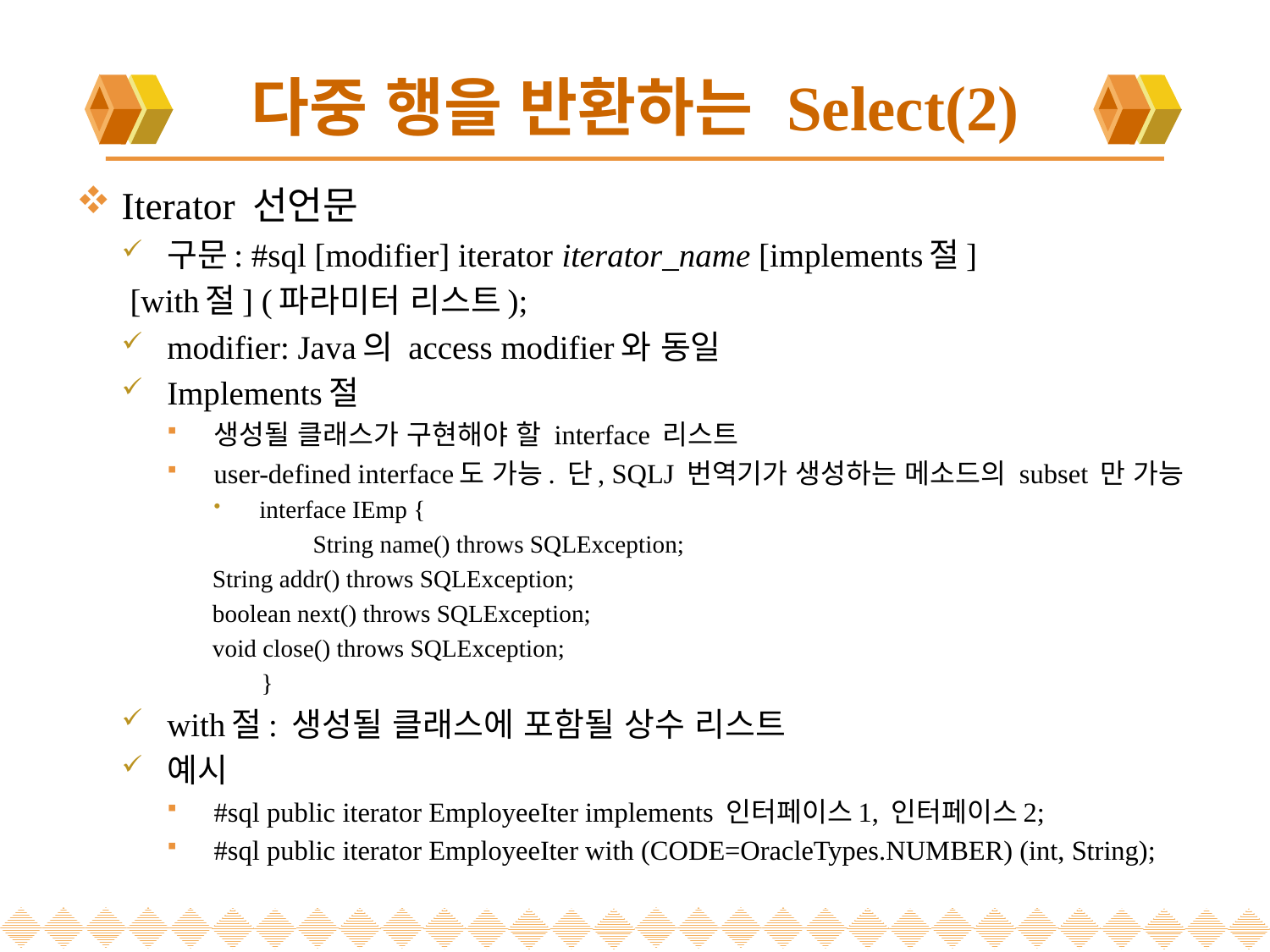

# 다중 행을 반환하는 Select(2)
Iterator 선언문
구문: #sql [modifier] iterator iterator_name [implements절]
			 [with절] (파라미터 리스트);
modifier: Java의 access modifier와 동일
Implements절
생성될 클래스가 구현해야 할 interface 리스트
user-defined interface도 가능. 단, SQLJ 번역기가 생성하는 메소드의 subset 만 가능
interface IEmp {
 	String name() throws SQLException;
	String addr() throws SQLException;
	boolean next() throws SQLException;
	void close() throws SQLException;
        }
with절: 생성될 클래스에 포함될 상수 리스트
예시
#sql public iterator EmployeeIter implements 인터페이스1, 인터페이스2;
#sql public iterator EmployeeIter with (CODE=OracleTypes.NUMBER) (int, String);